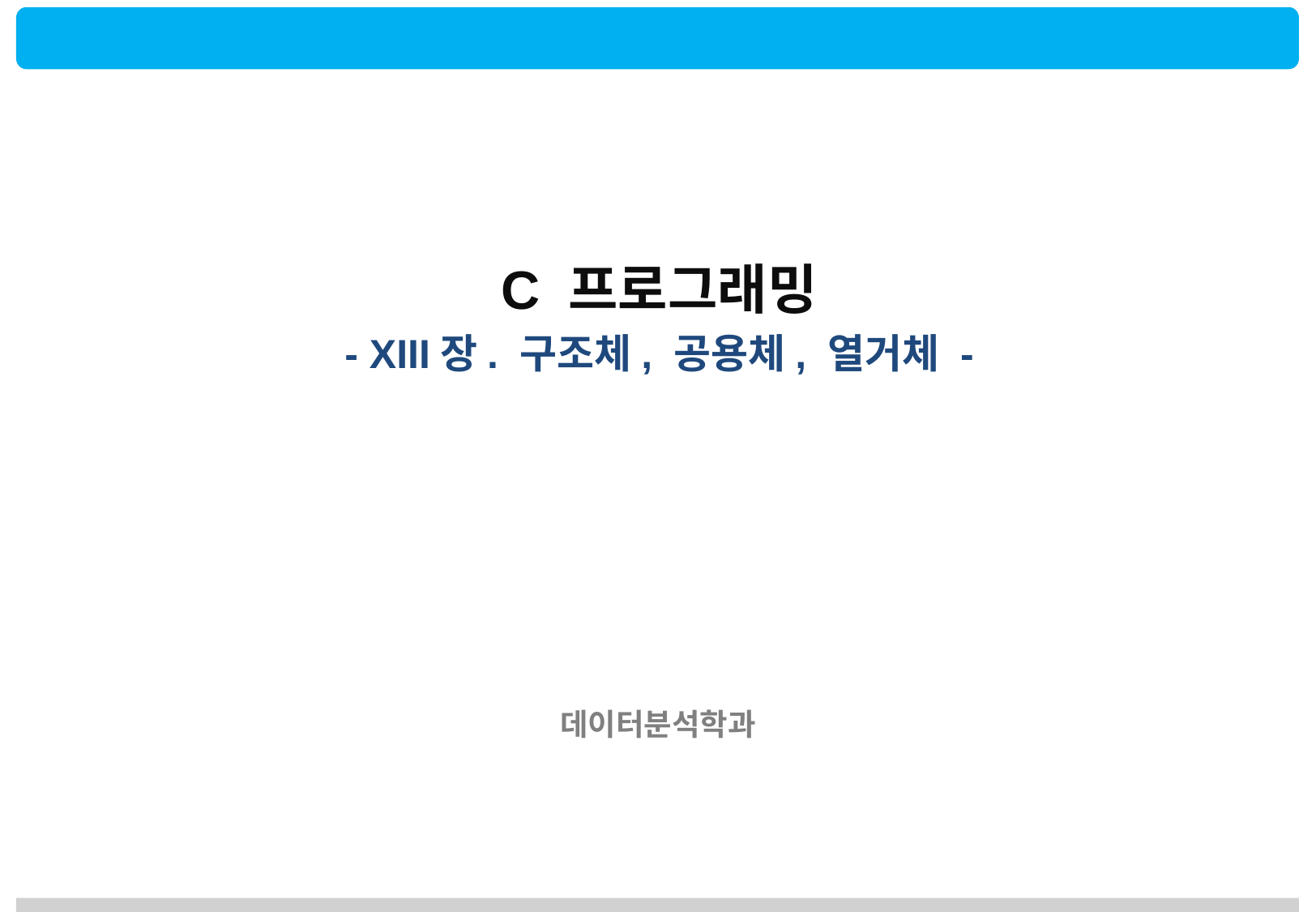

C 프로그래밍
- XIII장. 구조체, 공용체, 열거체 -
데이터분석학과